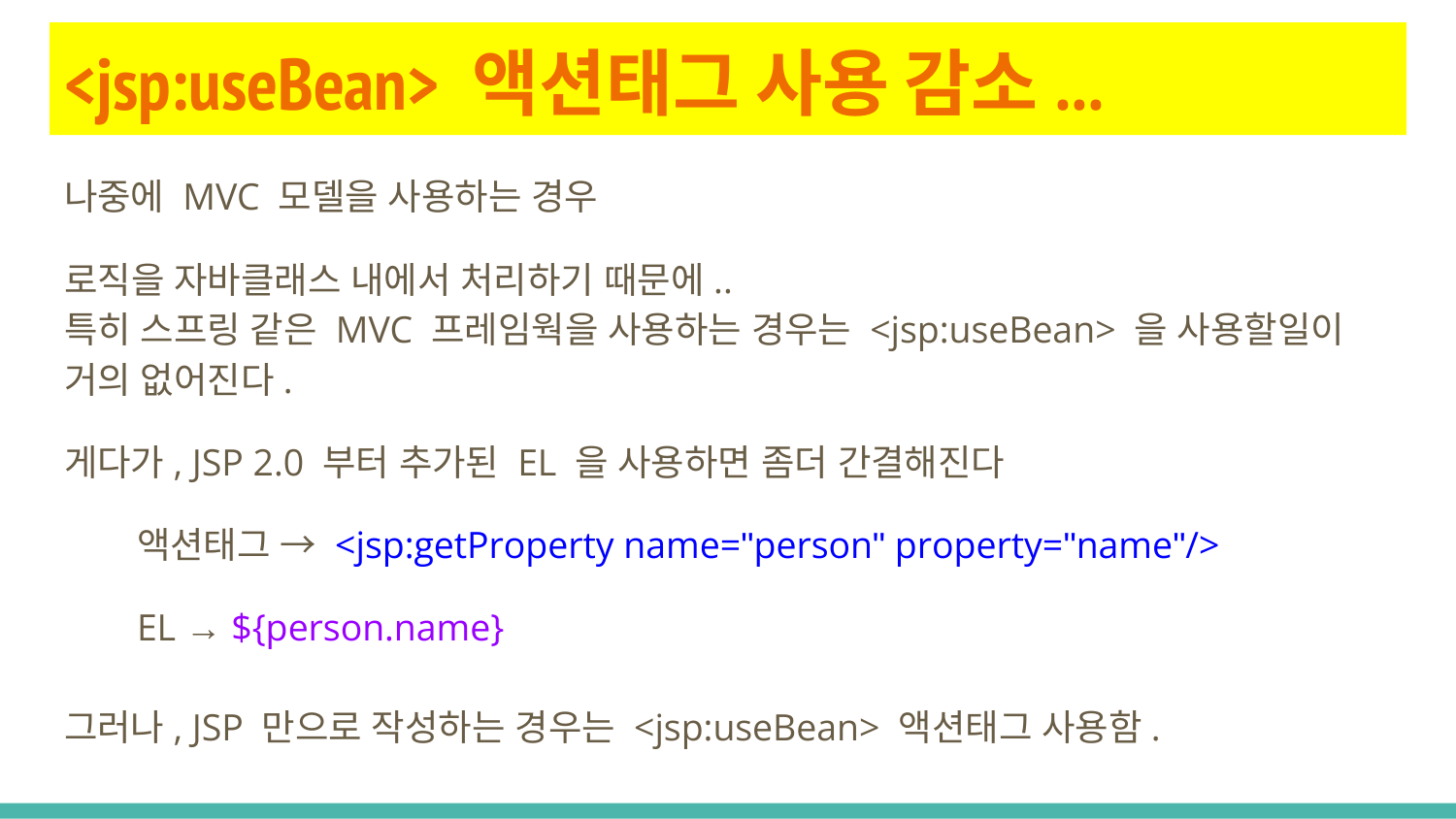

# <jsp:useBean> 액션태그 사용 감소...
나중에 MVC 모델을 사용하는 경우
로직을 자바클래스 내에서 처리하기 때문에..
특히 스프링 같은 MVC 프레임웍을 사용하는 경우는 <jsp:useBean> 을 사용할일이 거의 없어진다.
게다가, JSP 2.0 부터 추가된 EL 을 사용하면 좀더 간결해진다
액션태그 → <jsp:getProperty name="person" property="name"/>
EL → ${person.name}
그러나, JSP 만으로 작성하는 경우는 <jsp:useBean> 액션태그 사용함.